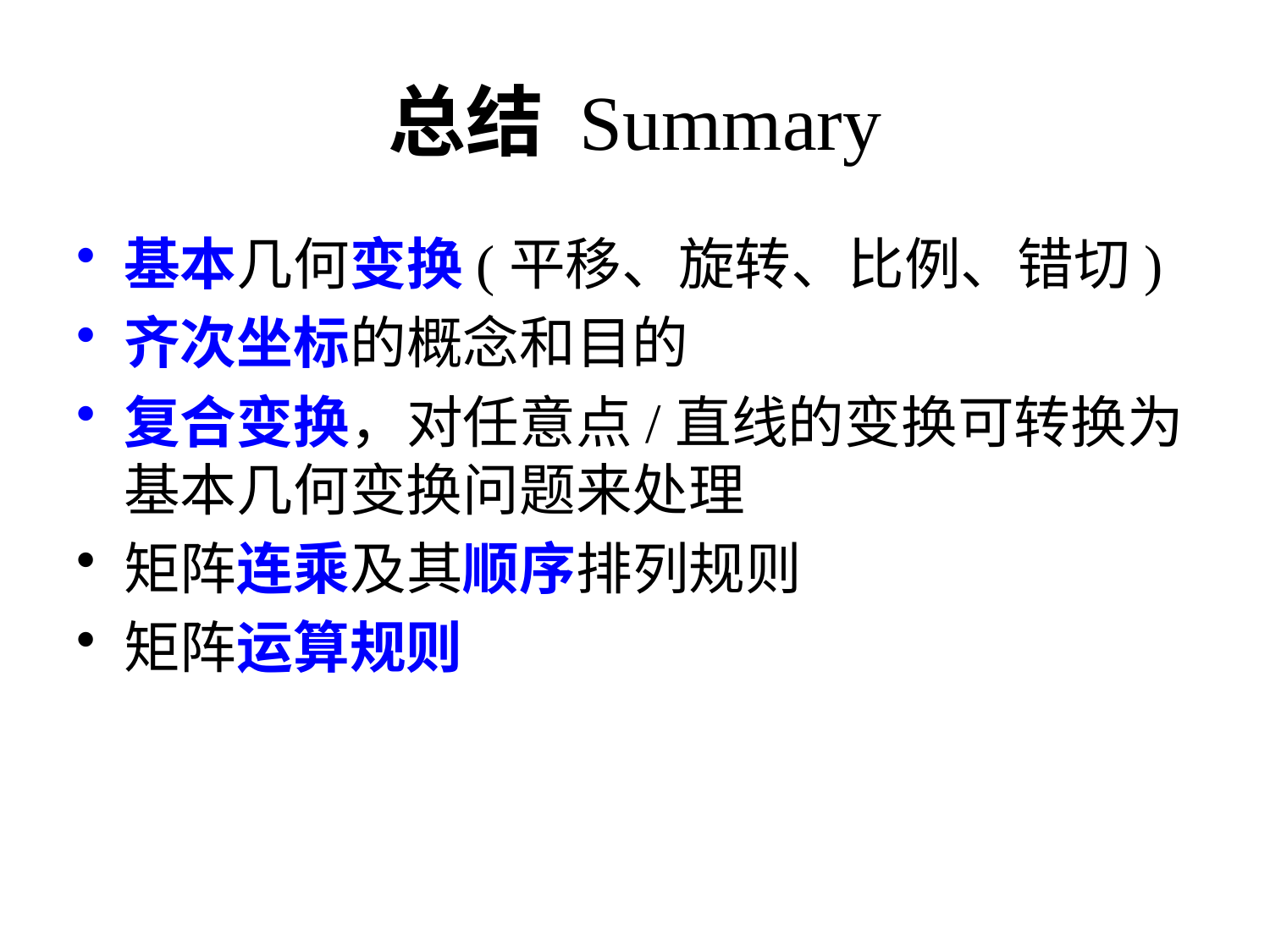

# 总结 Summary
基本几何变换(平移、旋转、比例、错切)
齐次坐标的概念和目的
复合变换，对任意点/直线的变换可转换为基本几何变换问题来处理
矩阵连乘及其顺序排列规则
矩阵运算规则